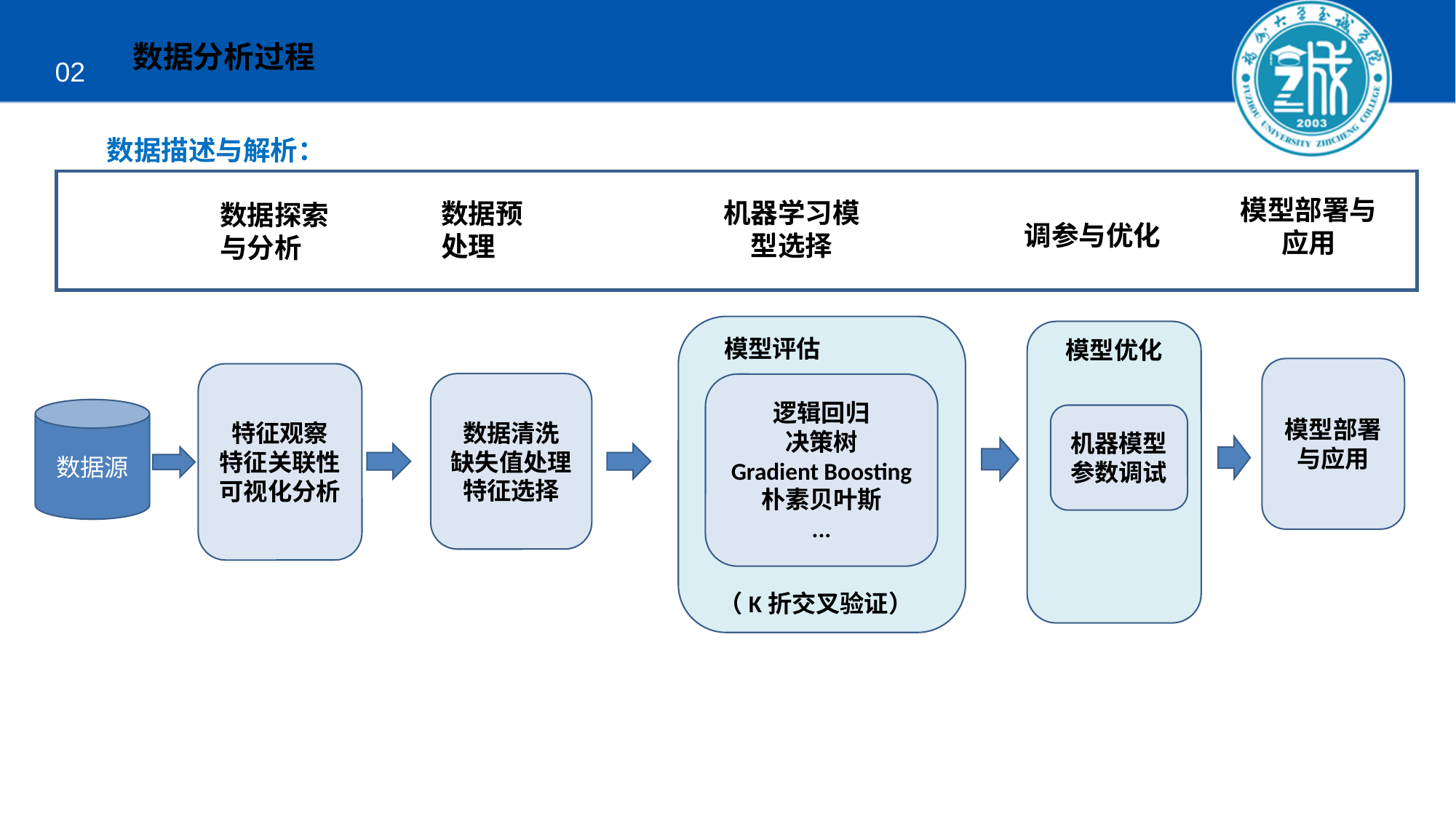

数据分析过程
02
数据描述与解析：

模型部署与应用
机器学习模型选择
数据预处理
数据探索与分析
调参与优化

模型评估
逻辑回归
决策树
Gradient Boosting
朴素贝叶斯
...
（K折交叉验证）
模型优化
模型部署与应用
特征观察
特征关联性
可视化分析
数据清洗
缺失值处理
特征选择
数据源
机器模型参数调试